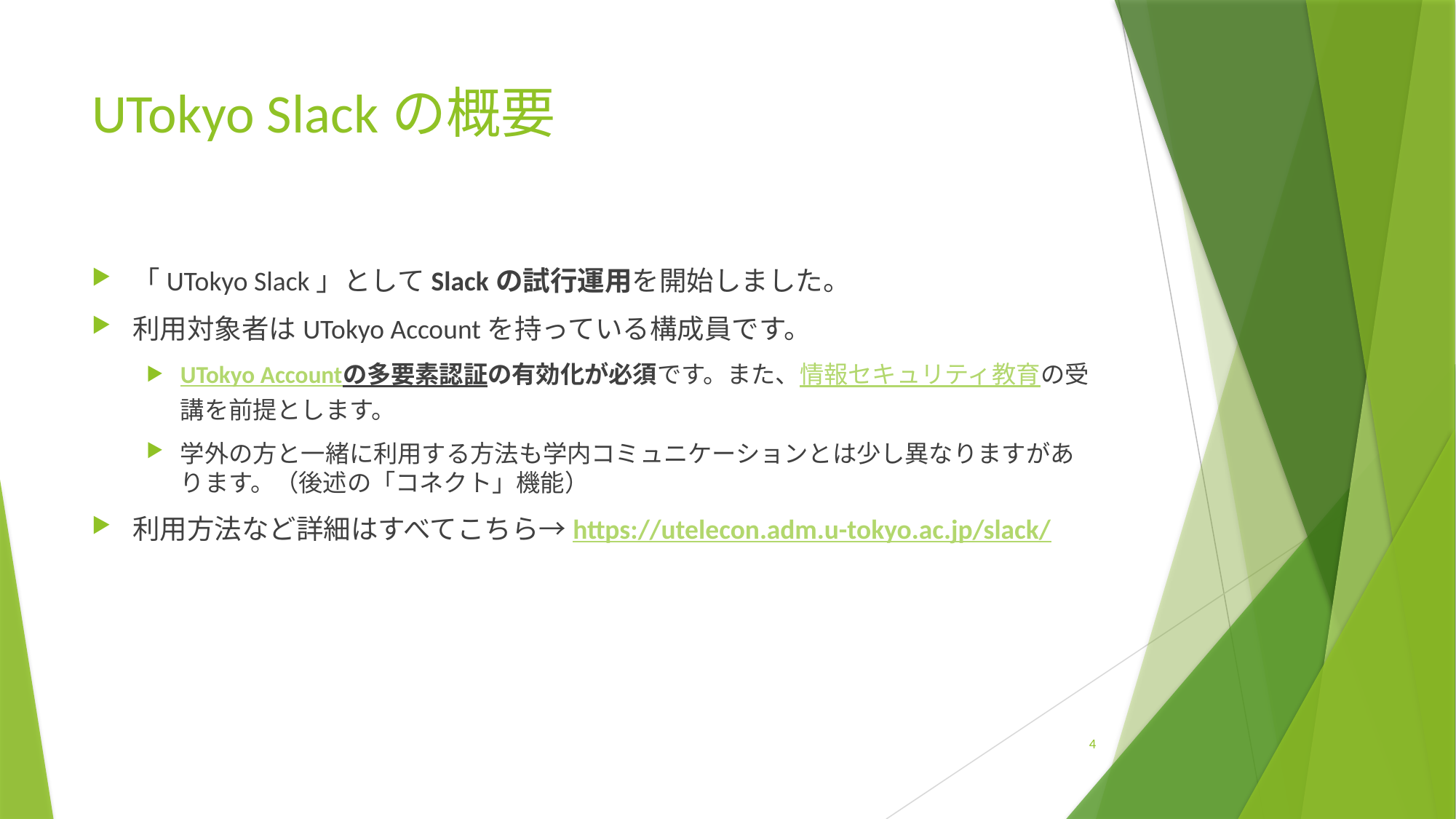

# UTokyo Slackの概要
「UTokyo Slack」としてSlackの試行運用を開始しました。
利用対象者はUTokyo Accountを持っている構成員です。
UTokyo Accountの多要素認証の有効化が必須です。また、情報セキュリティ教育の受講を前提とします。
学外の方と一緒に利用する方法も学内コミュニケーションとは少し異なりますがあります。（後述の「コネクト」機能）
利用方法など詳細はすべてこちら→https://utelecon.adm.u-tokyo.ac.jp/slack/
4